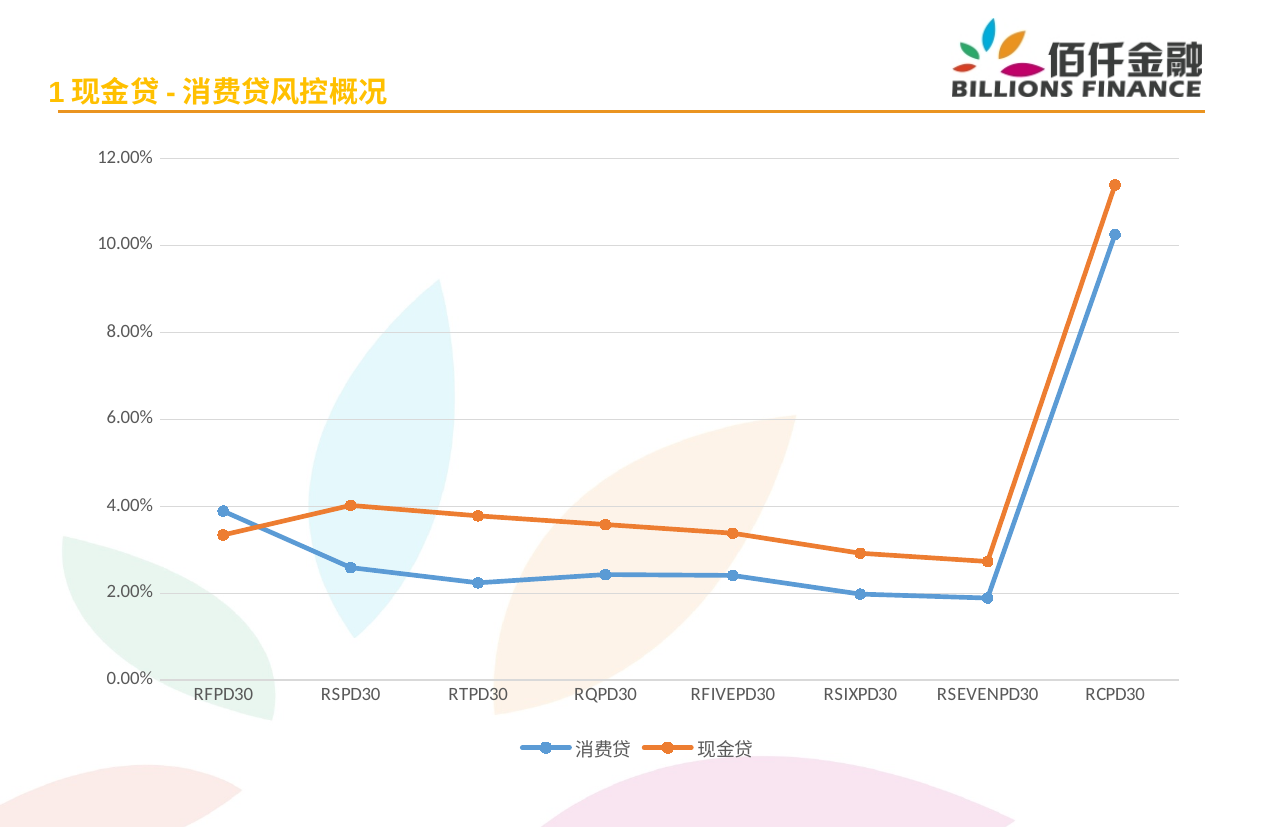

1现金贷-消费贷风控概况

### Chart

| Category | 消费贷 | 现金贷 |
|---|---|---|
| RFPD30 | 0.0389 | 0.0334 |
| RSPD30 | 0.0259 | 0.0402 |
| RTPD30 | 0.0224 | 0.0378 |
| RQPD30 | 0.0243 | 0.0358 |
| RFIVEPD30 | 0.0241 | 0.0338 |
| RSIXPD30 | 0.0198 | 0.0292 |
| RSEVENPD30 | 0.0189 | 0.0273 |
| RCPD30 | 0.1025 | 0.1139 |